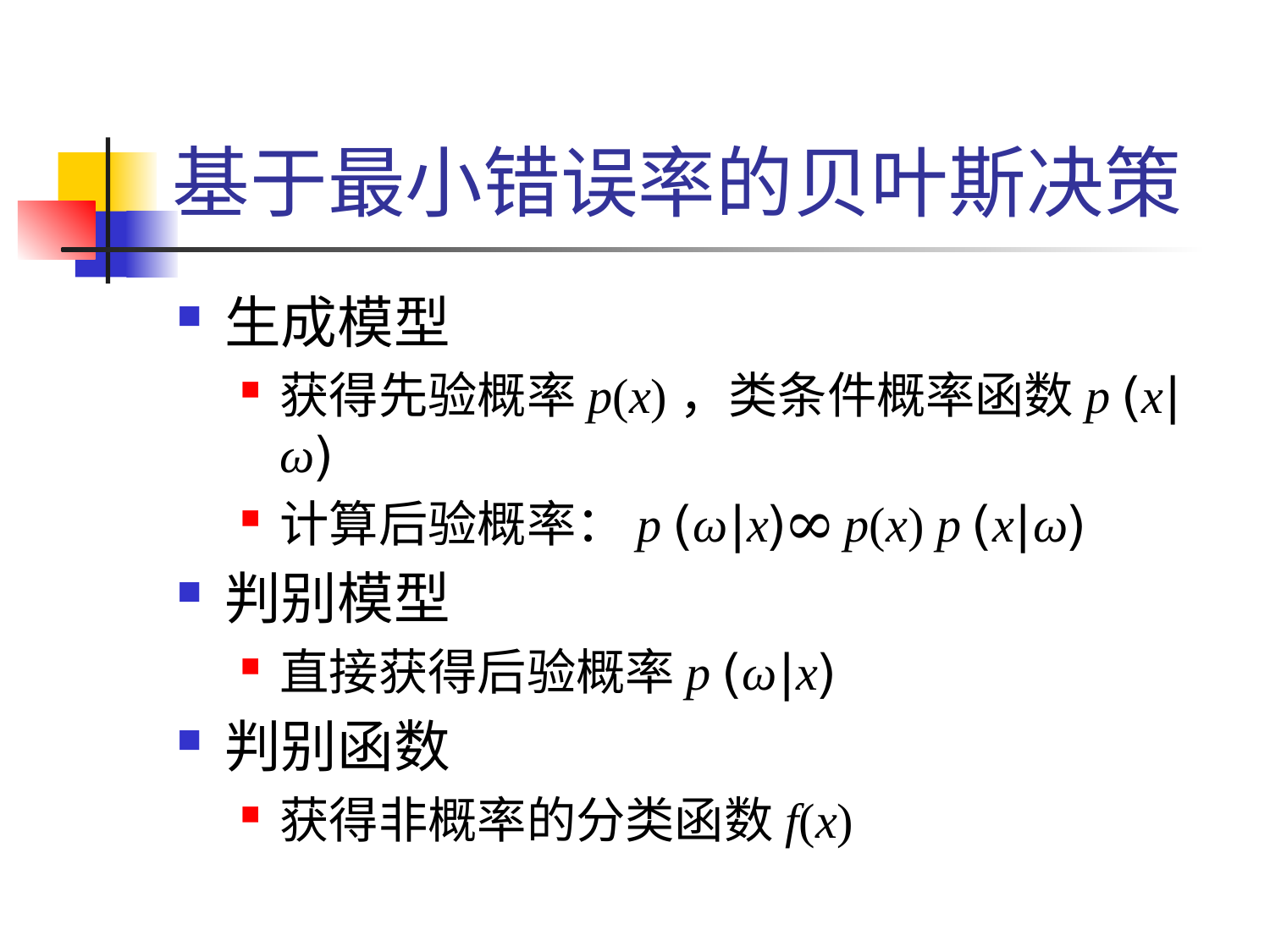

# 基于最小错误率的贝叶斯决策
生成模型
获得先验概率p(x)，类条件概率函数p (x|ω)
计算后验概率：p (ω|x)∞ p(x) p (x|ω)
判别模型
直接获得后验概率p (ω|x)
判别函数
获得非概率的分类函数f(x)